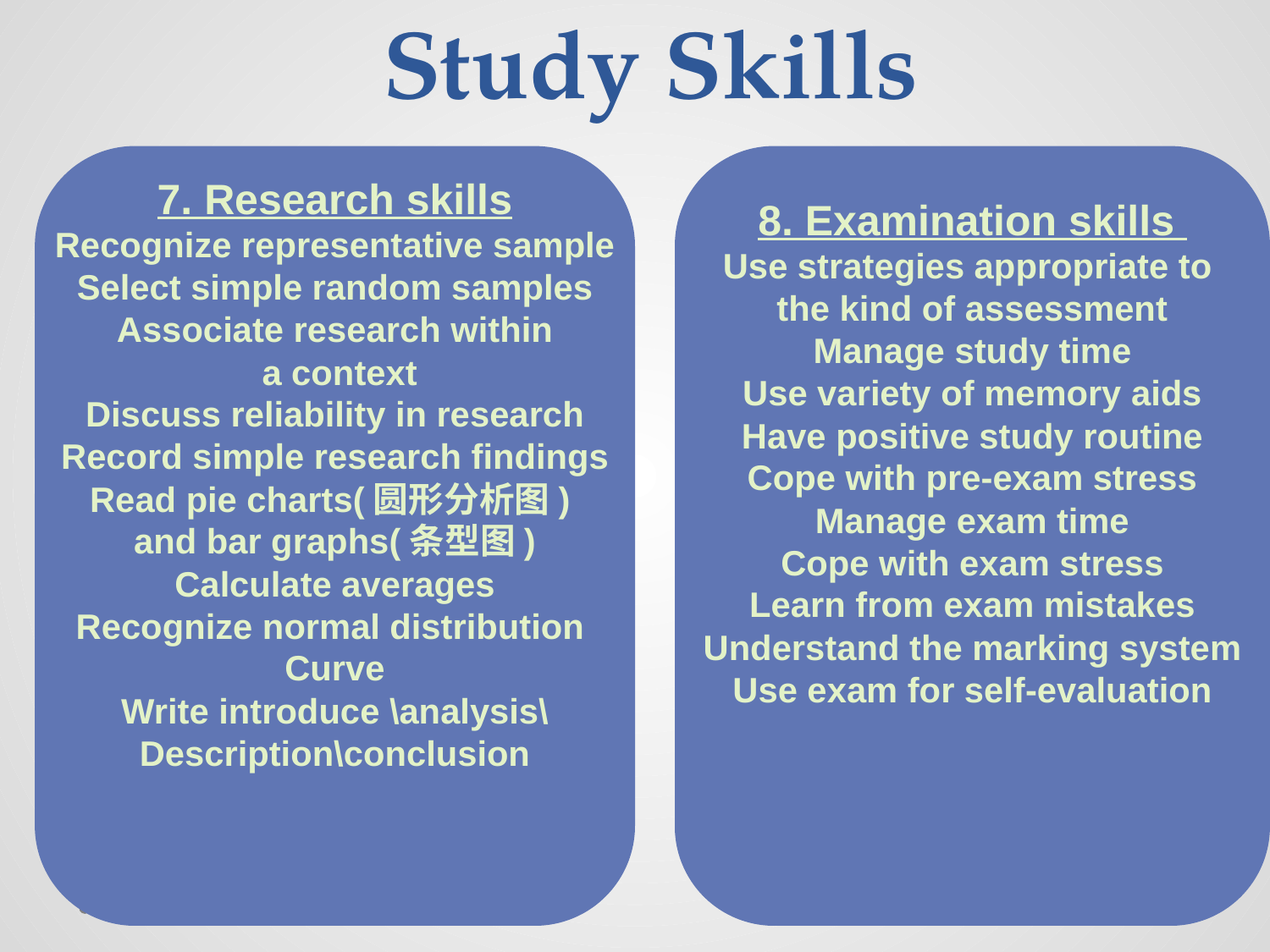

# Study Skills

7. Research skills
Recognize representative sample
Select simple random samples
Associate research within
 a context
Discuss reliability in research
Record simple research findings
Read pie charts(圆形分析图)
and bar graphs(条型图)
Calculate averages
Recognize normal distribution
Curve
Write introduce \analysis\
Description\conclusion

8. Examination skills
Use strategies appropriate to
the kind of assessment
Manage study time
Use variety of memory aids
Have positive study routine
Cope with pre-exam stress
Manage exam time
Cope with exam stress
Learn from exam mistakes
Understand the marking system
Use exam for self-evaluation